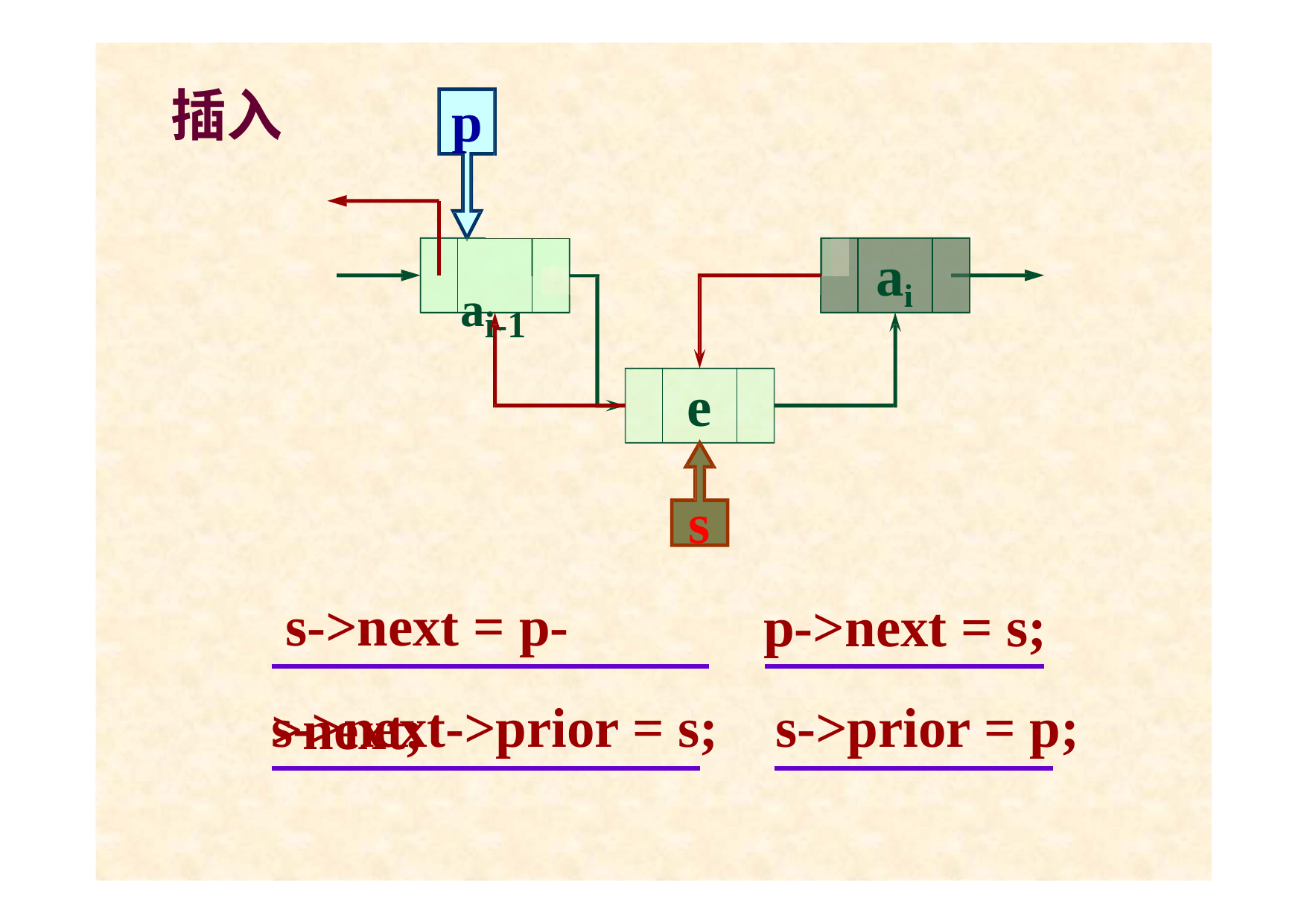

插入
p

ai
ai-1

e

s  s->next = p->next;
p->next = s;

s->next->prior = s;
s->prior = p;